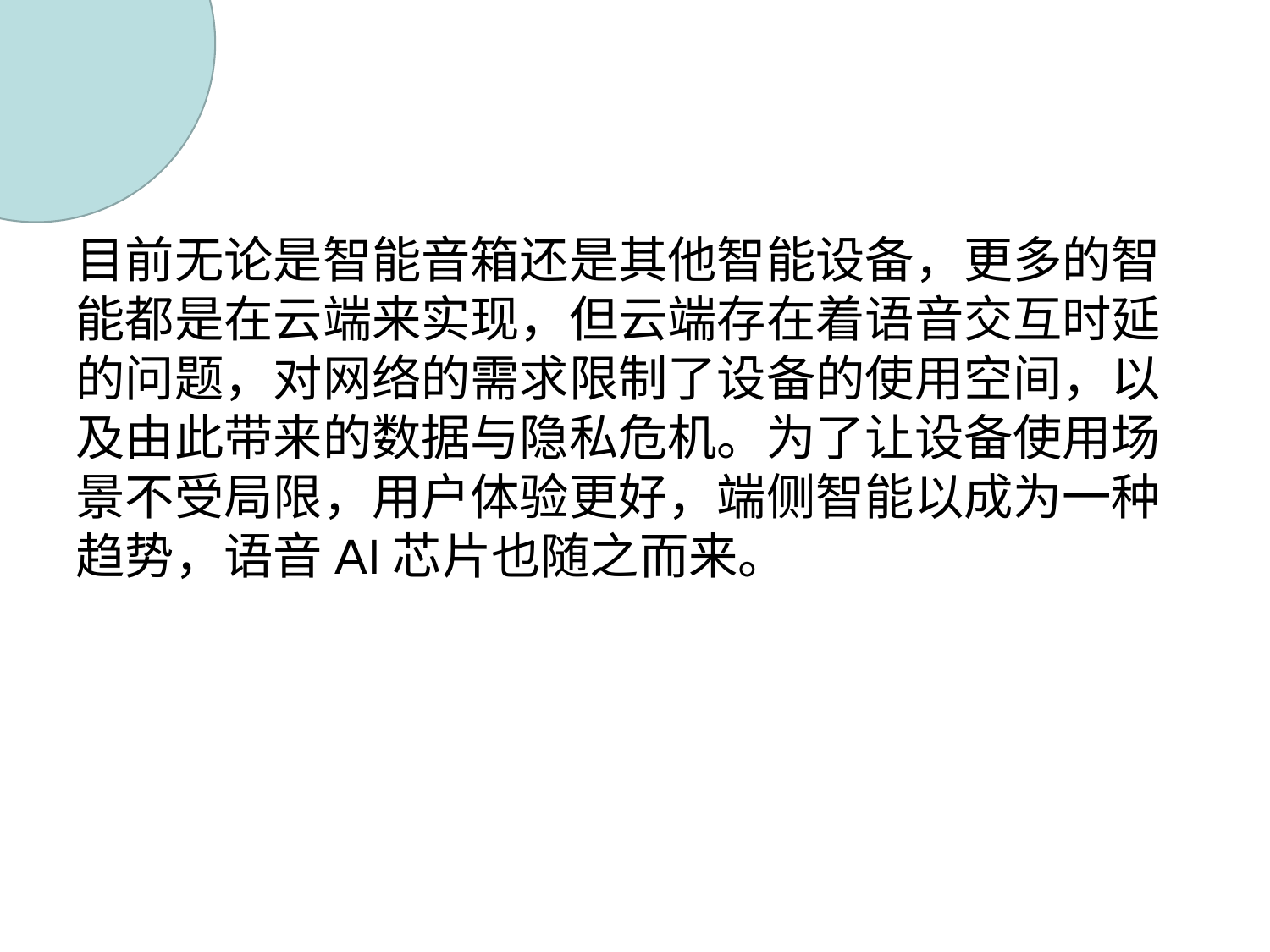

目前无论是智能音箱还是其他智能设备，更多的智能都是在云端来实现，但云端存在着语音交互时延的问题，对网络的需求限制了设备的使用空间，以及由此带来的数据与隐私危机。为了让设备使用场景不受局限，用户体验更好，端侧智能以成为一种趋势，语音AI芯片也随之而来。